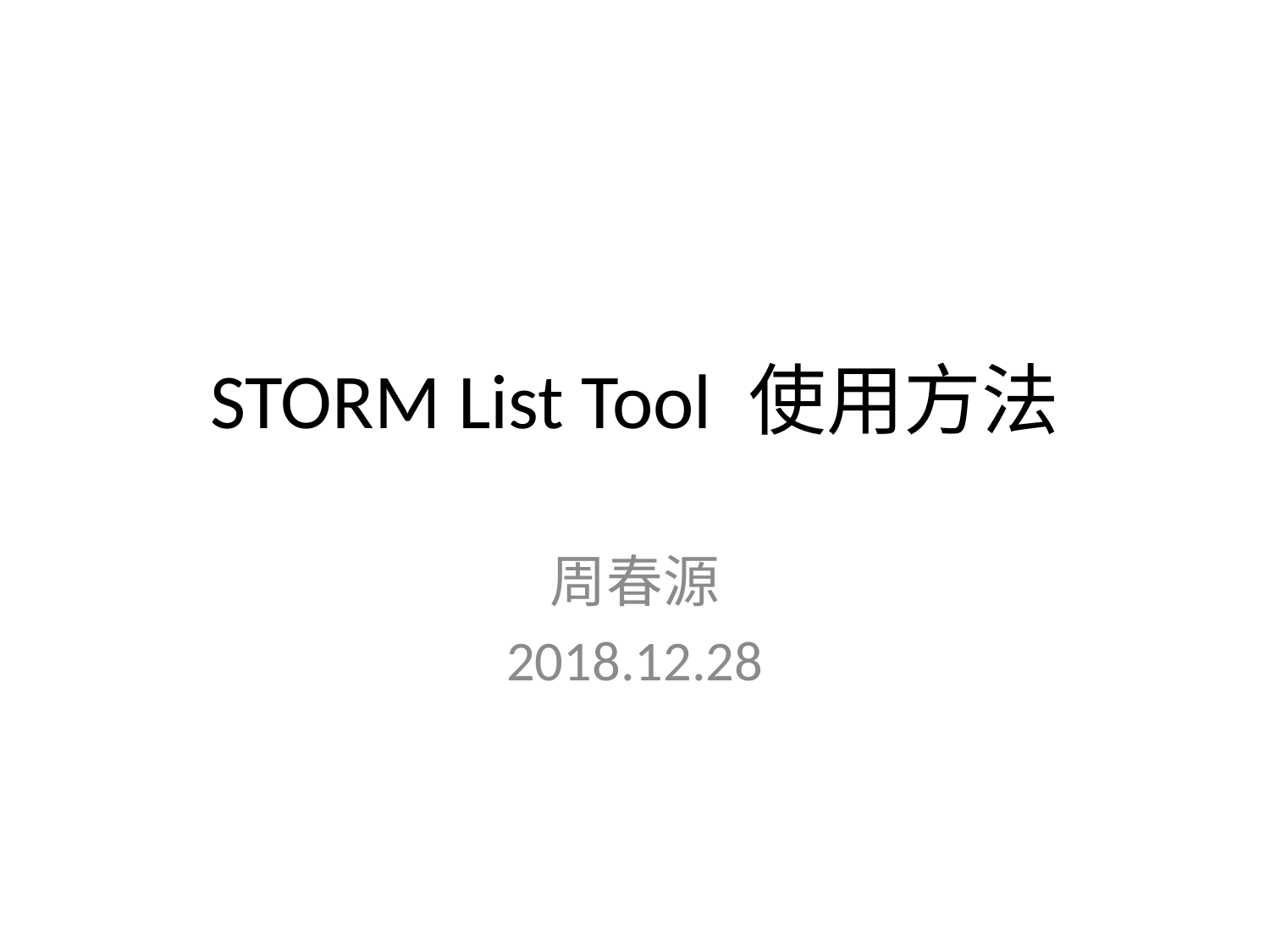

# STORM List Tool 使用方法
周春源
2018.12.28